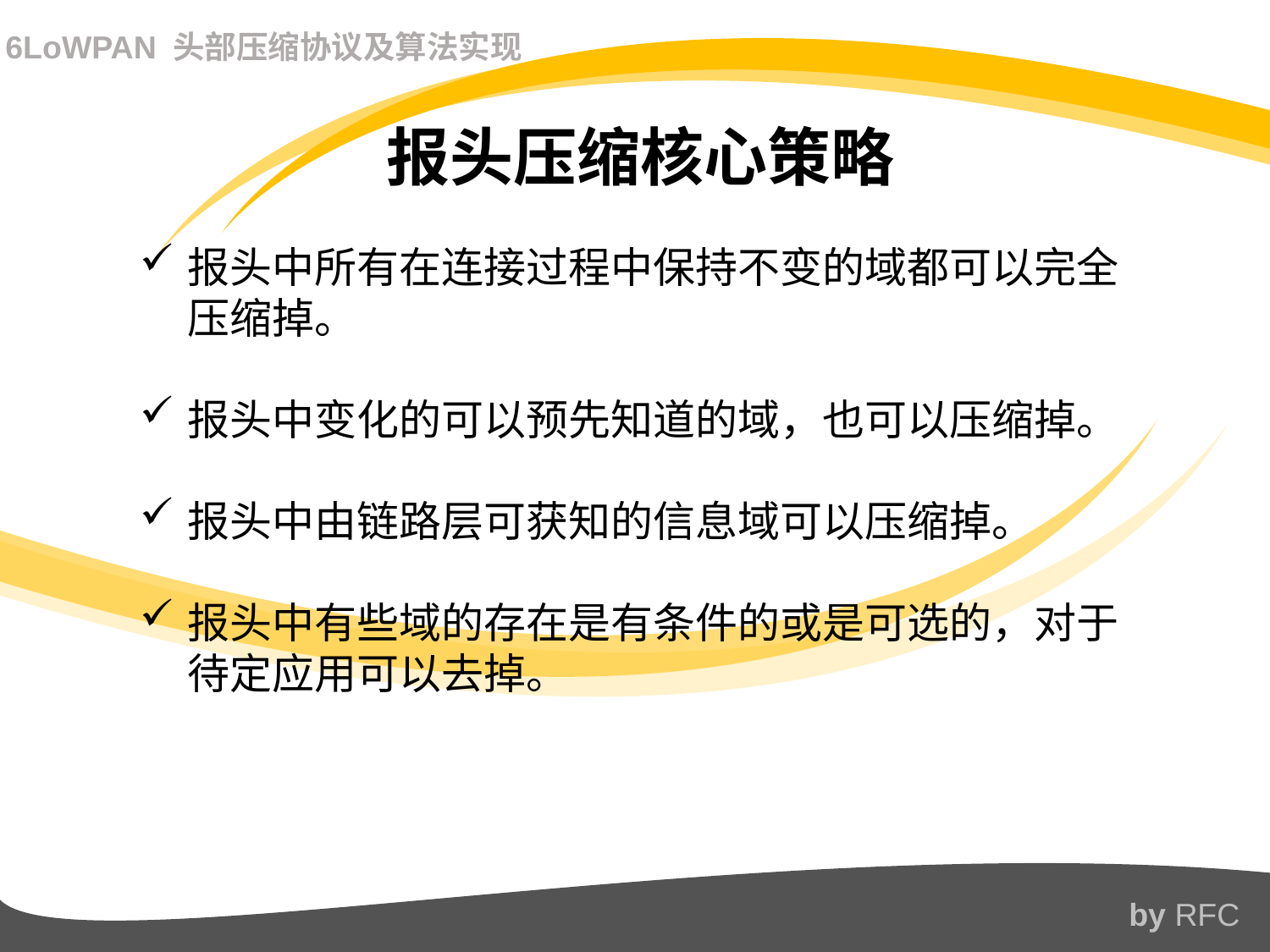

6LoWPAN 头部压缩协议及算法实现
报头压缩核心策略
报头中所有在连接过程中保持不变的域都可以完全压缩掉。

报头中变化的可以预先知道的域，也可以压缩掉。

报头中由链路层可获知的信息域可以压缩掉。

报头中有些域的存在是有条件的或是可选的，对于待定应用可以去掉。
by RFC